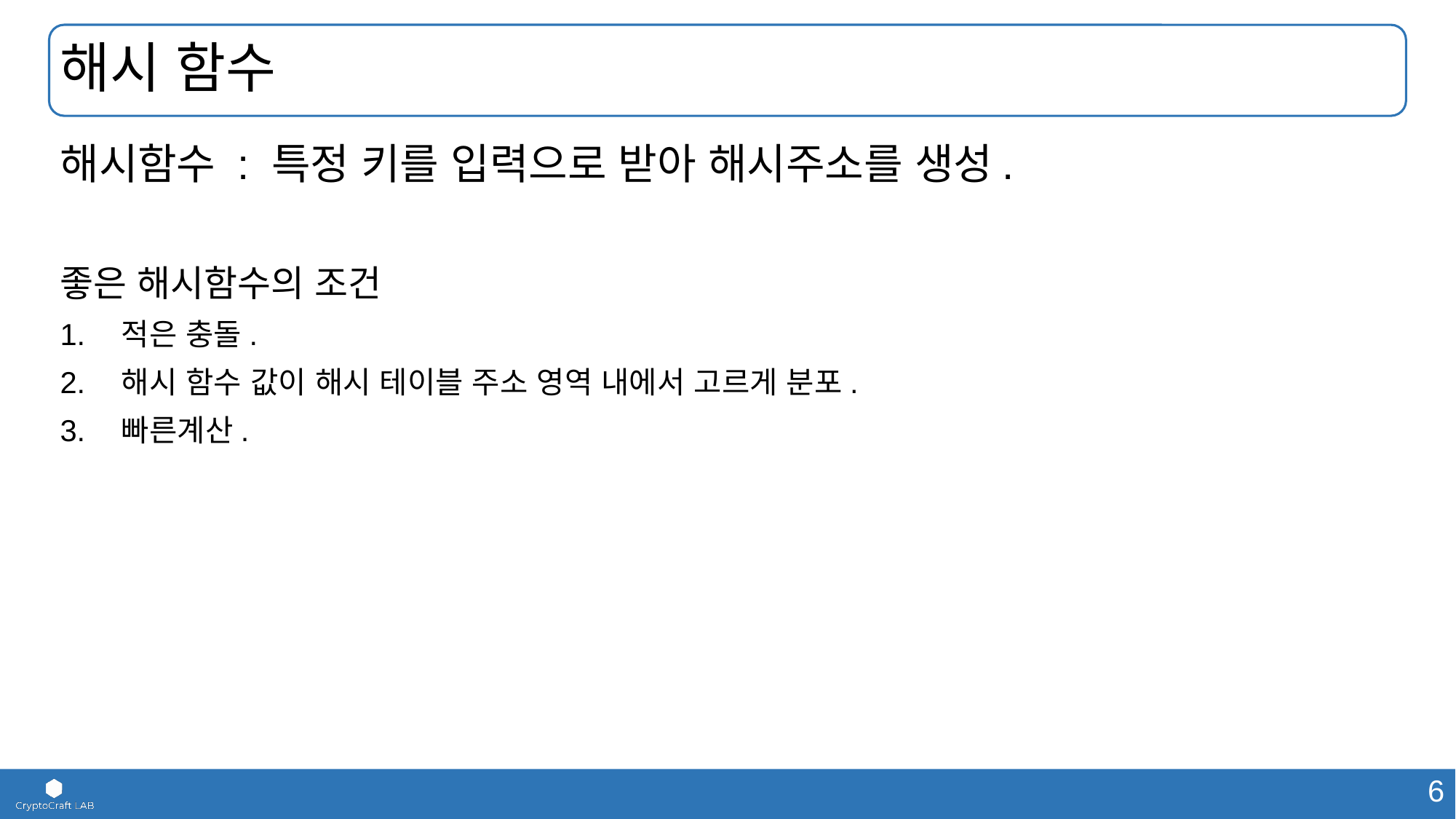

# 해시 함수
해시함수 : 특정 키를 입력으로 받아 해시주소를 생성.

좋은 해시함수의 조건
적은 충돌.
해시 함수 값이 해시 테이블 주소 영역 내에서 고르게 분포.
빠른계산.